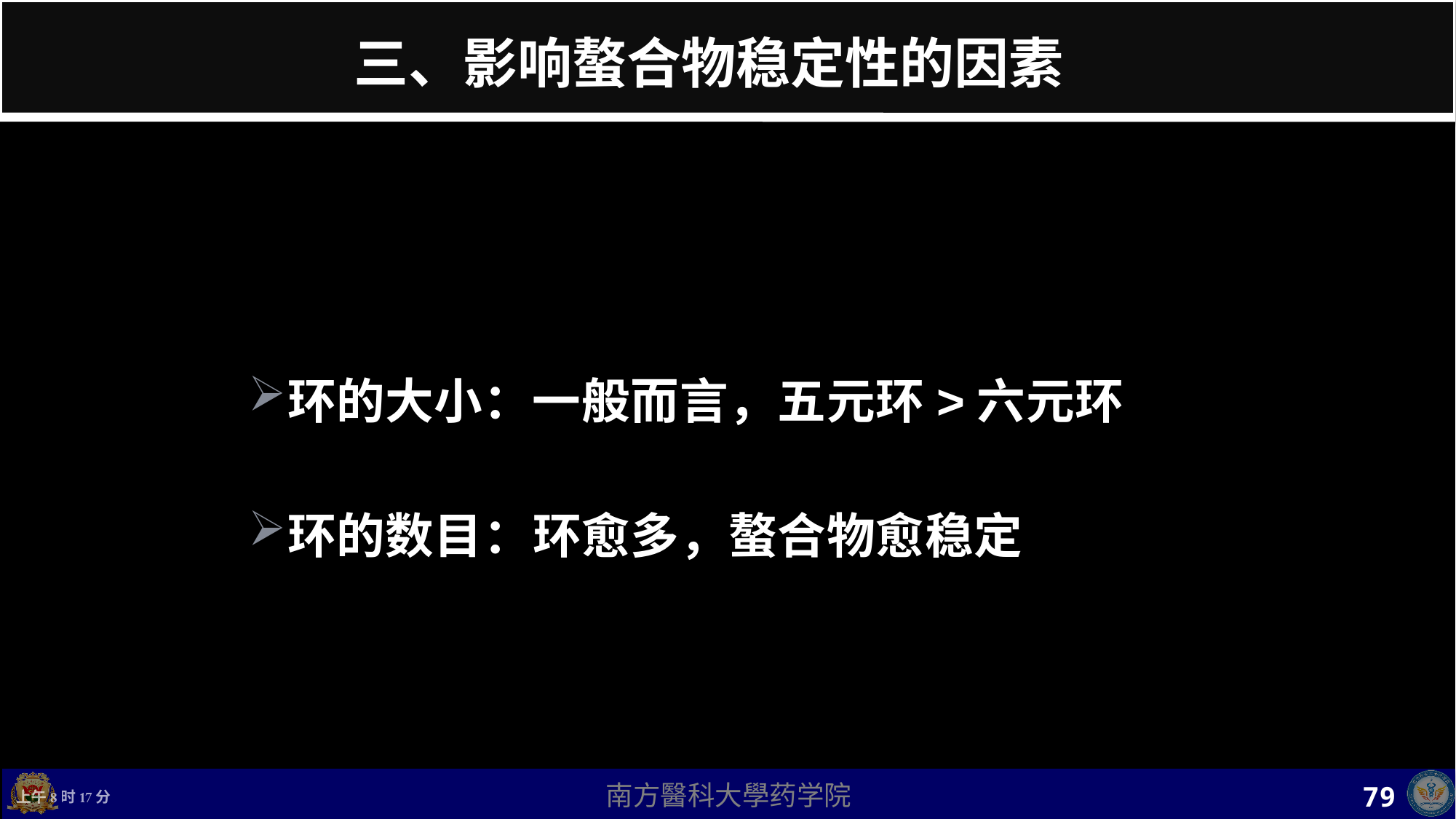

# 三、影响螯合物稳定性的因素
环的大小：一般而言，五元环>六元环
环的数目：环愈多，螯合物愈稳定
上午8时17分
79